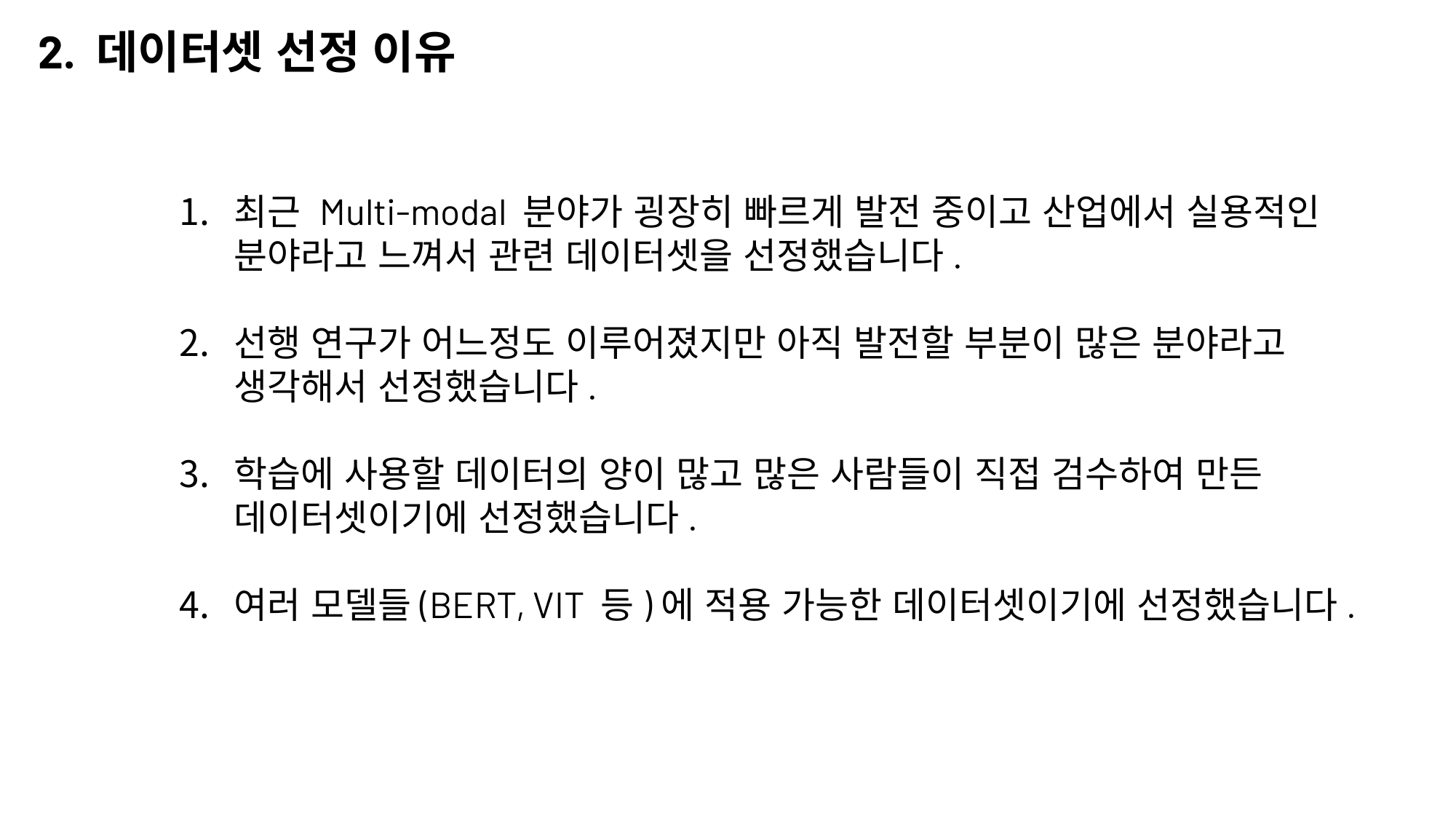

2. 데이터셋 선정 이유
최근 Multi-modal 분야가 굉장히 빠르게 발전 중이고 산업에서 실용적인 분야라고 느껴서 관련 데이터셋을 선정했습니다.

선행 연구가 어느정도 이루어졌지만 아직 발전할 부분이 많은 분야라고 생각해서 선정했습니다.

학습에 사용할 데이터의 양이 많고 많은 사람들이 직접 검수하여 만든 데이터셋이기에 선정했습니다.

여러 모델들(BERT, VIT 등)에 적용 가능한 데이터셋이기에 선정했습니다.